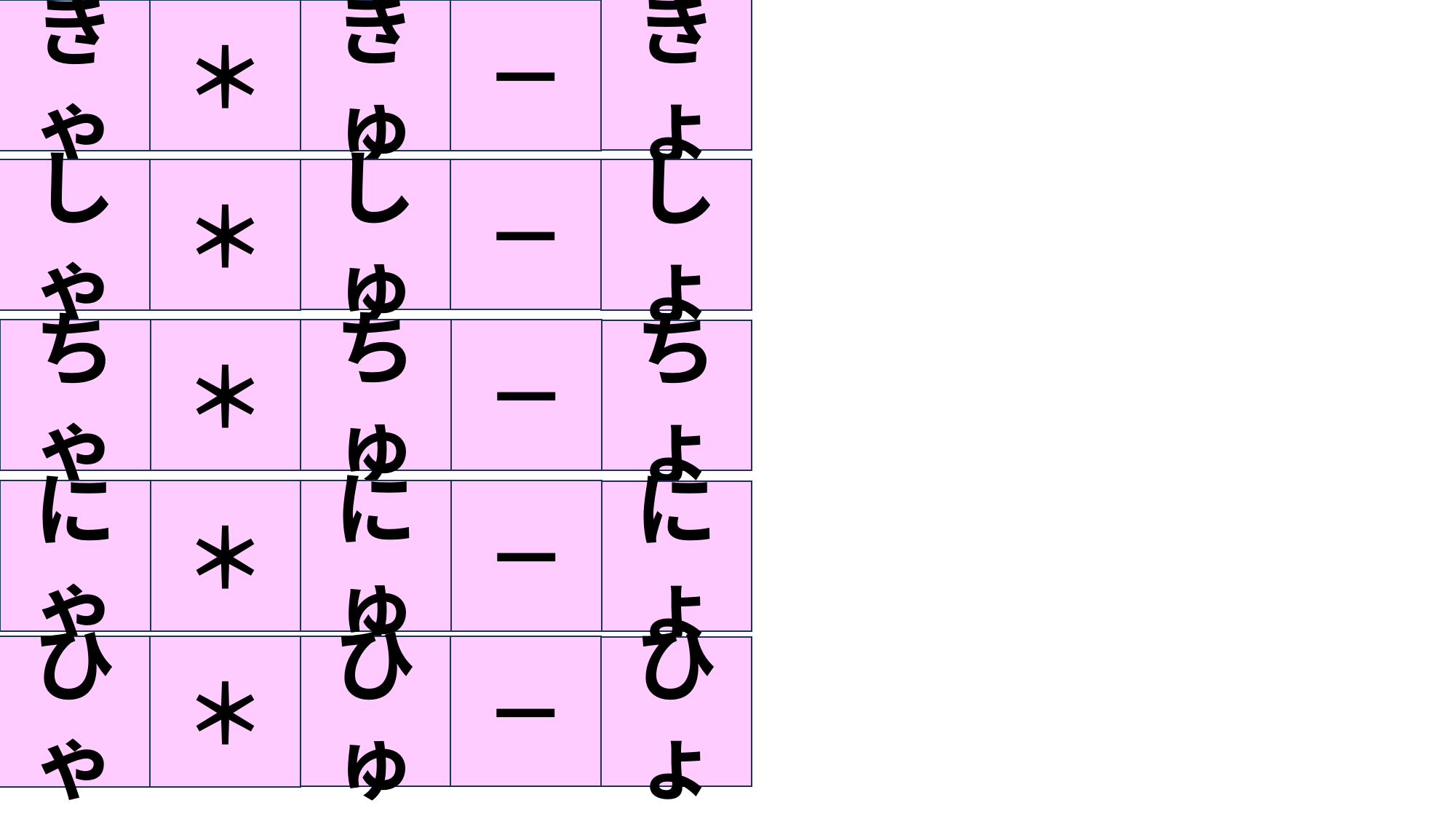

きゅ
－
きょ
きゃ
＊
しゅ
－
しゃ
＊
しょ
ちゅ
－
ちゃ
＊
ちょ
にゅ
－
にゃ
＊
にょ
ひゅ
－
ひゃ
＊
ひょ